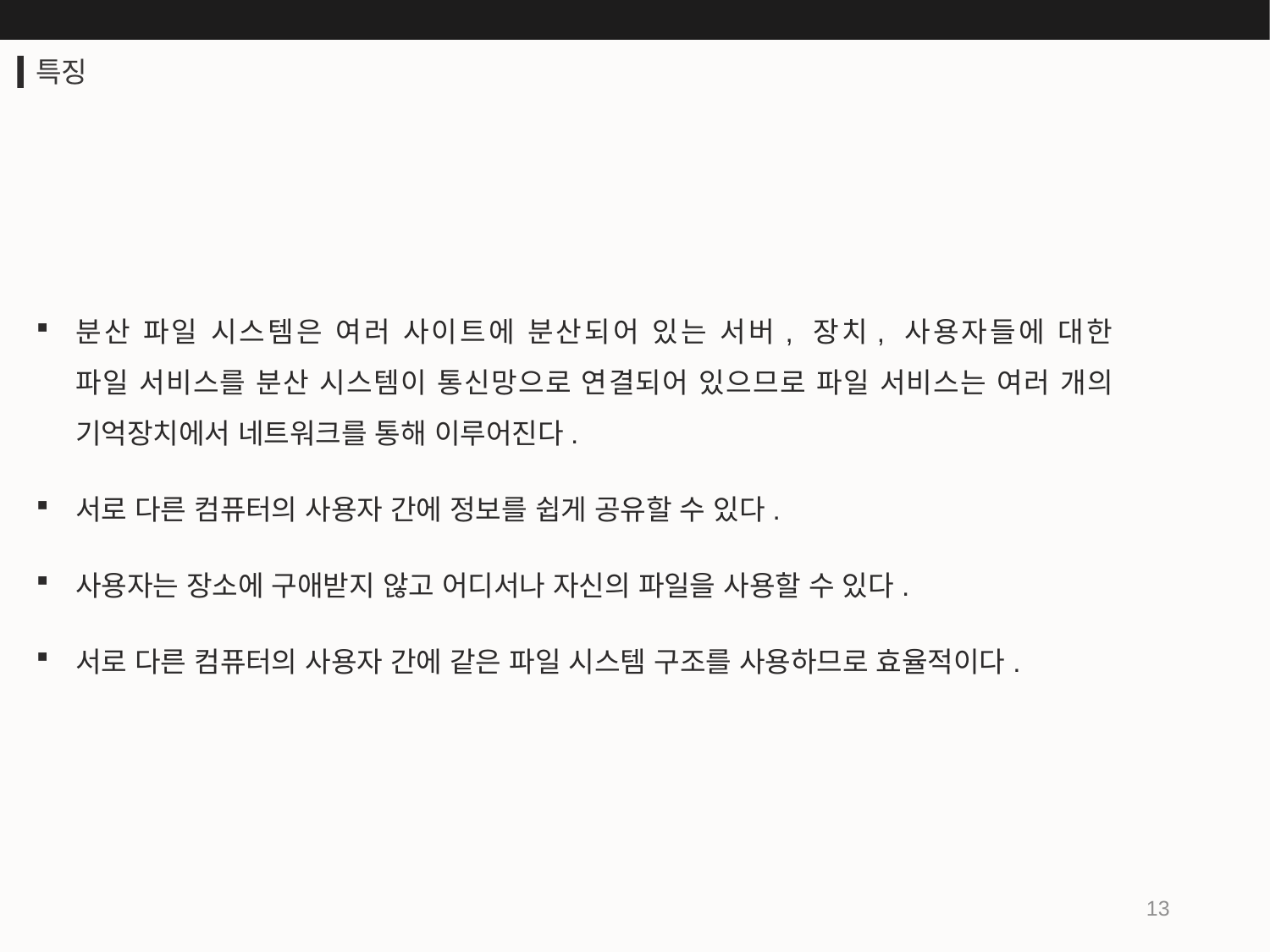

특징

분산 파일 시스템은 여러 사이트에 분산되어 있는 서버, 장치, 사용자들에 대한
파일 서비스를 분산 시스템이 통신망으로 연결되어 있으므로 파일 서비스는 여러 개의 기억장치에서 네트워크를 통해 이루어진다.

서로 다른 컴퓨터의 사용자 간에 정보를 쉽게 공유할 수 있다.

사용자는 장소에 구애받지 않고 어디서나 자신의 파일을 사용할 수 있다.

서로 다른 컴퓨터의 사용자 간에 같은 파일 시스템 구조를 사용하므로 효율적이다.
13